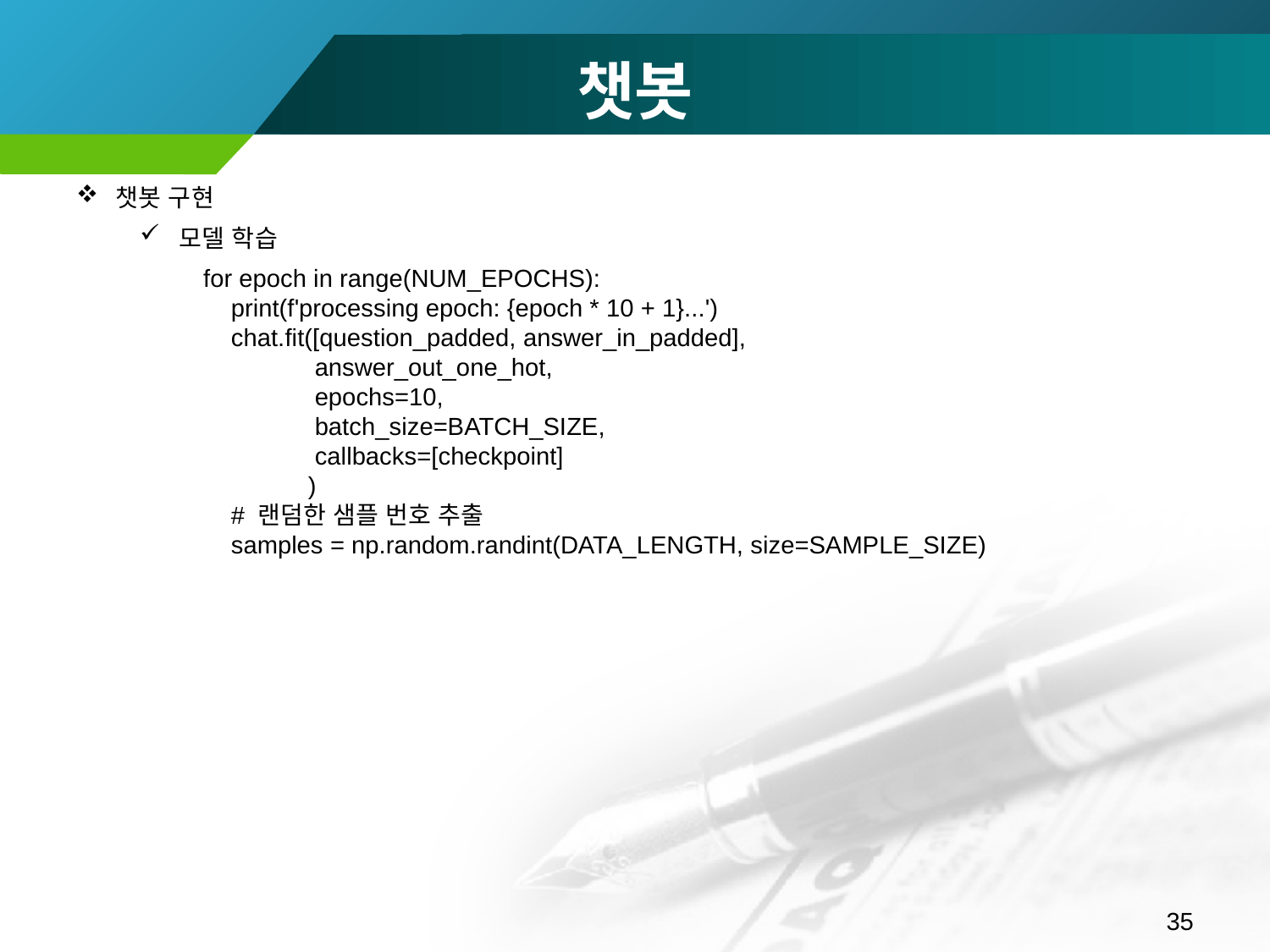

챗봇
챗봇 구현
모델 학습
for epoch in range(NUM_EPOCHS):
    print(f'processing epoch: {epoch * 10 + 1}...')
    chat.fit([question_padded, answer_in_padded],
                answer_out_one_hot,
                epochs=10,
                batch_size=BATCH_SIZE,
                callbacks=[checkpoint]
               )
    # 랜덤한 샘플 번호 추출
    samples = np.random.randint(DATA_LENGTH, size=SAMPLE_SIZE)

35